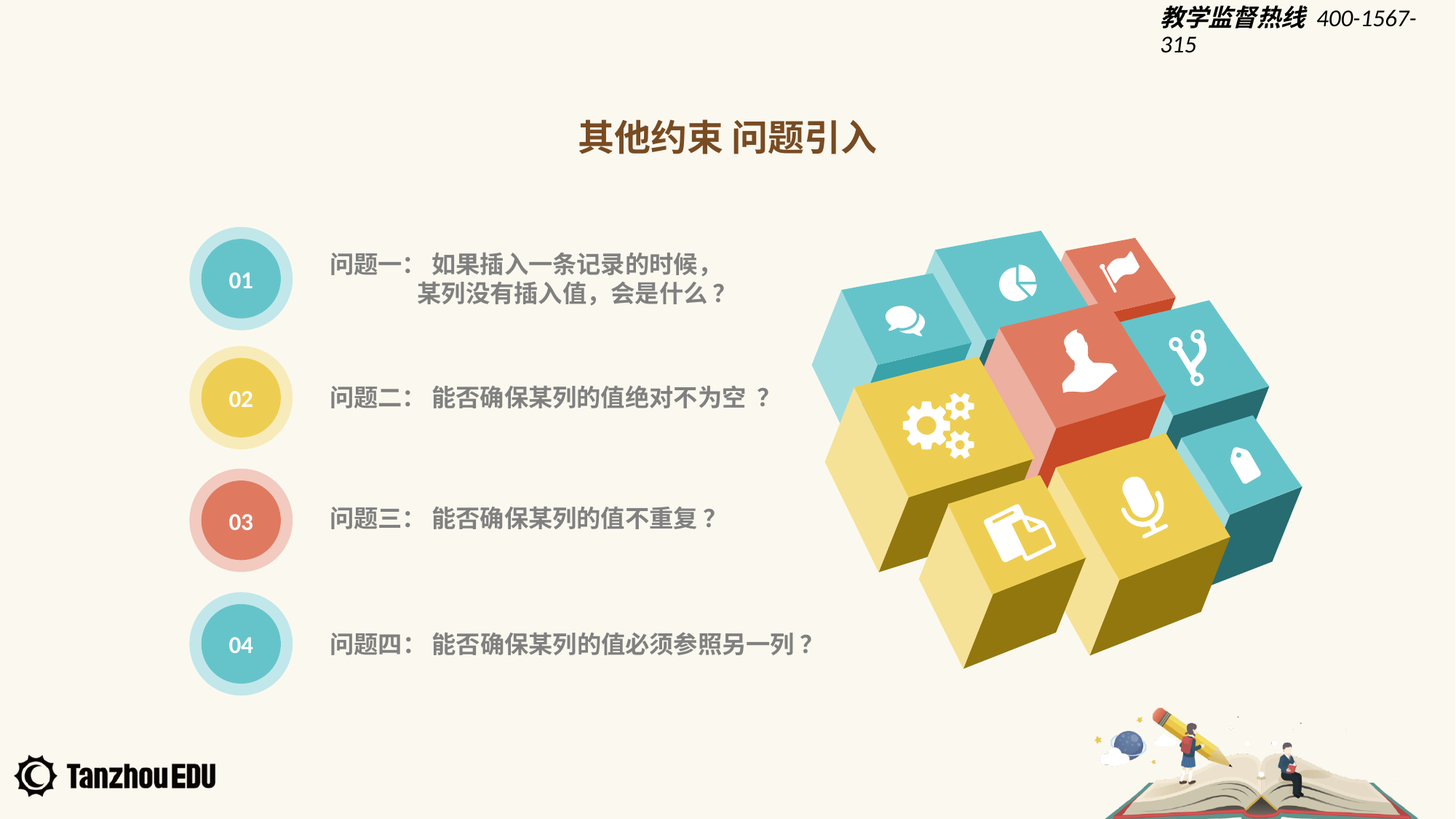

其他约束 问题引入

01

问题一： 如果插入一条记录的时候，
               某列没有插入值，会是什么 ？

02

问题二： 能否确保某列的值绝对不为空  ？

03

问题三： 能否确保某列的值不重复 ？

04
问题四： 能否确保某列的值必须参照另一列 ？